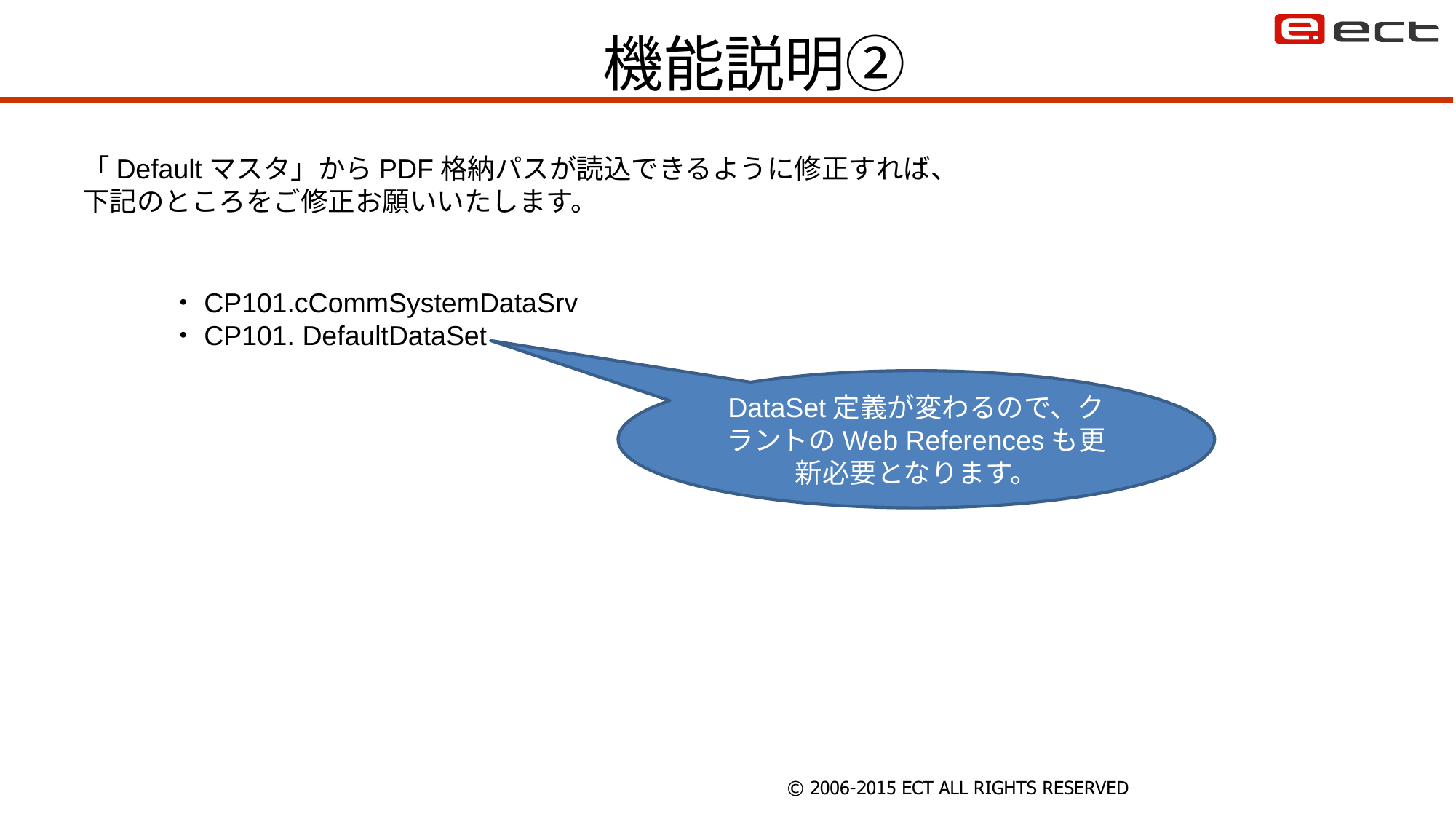

# 機能説明②
「Defaultマスタ」からPDF格納パスが読込できるように修正すれば、
下記のところをご修正お願いいたします。

・CP101.cCommSystemDataSrv
・CP101. DefaultDataSet

DataSet定義が変わるので、クラントのWeb Referencesも更新必要となります。